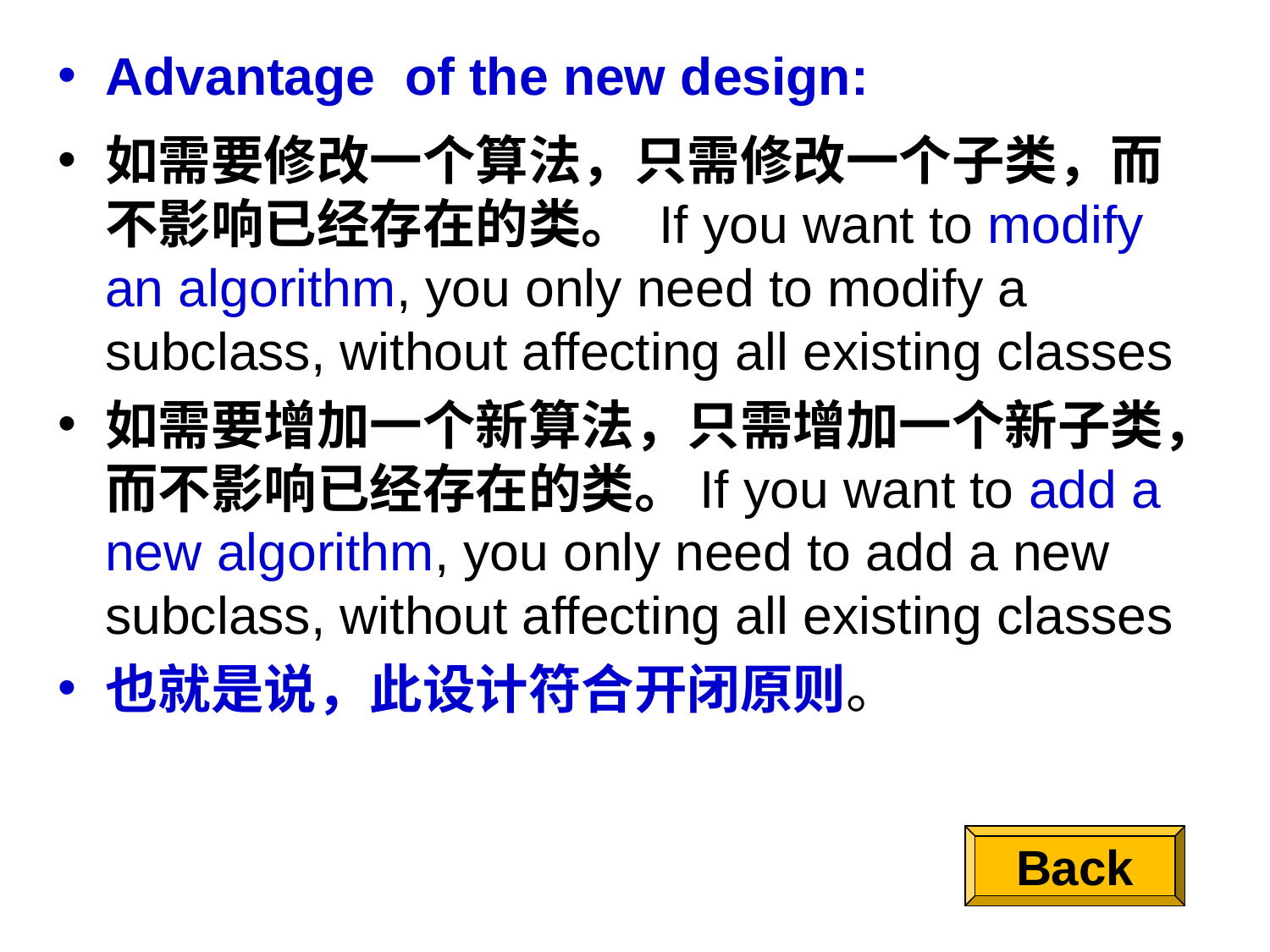

Advantage  of the new design:
如需要修改一个算法，只需修改一个子类，而不影响已经存在的类。 If you want to modify an algorithm, you only need to modify a subclass, without affecting all existing classes
如需要增加一个新算法，只需增加一个新子类，而不影响已经存在的类。If you want to add a new algorithm, you only need to add a new subclass, without affecting all existing classes
也就是说，此设计符合开闭原则。
Back